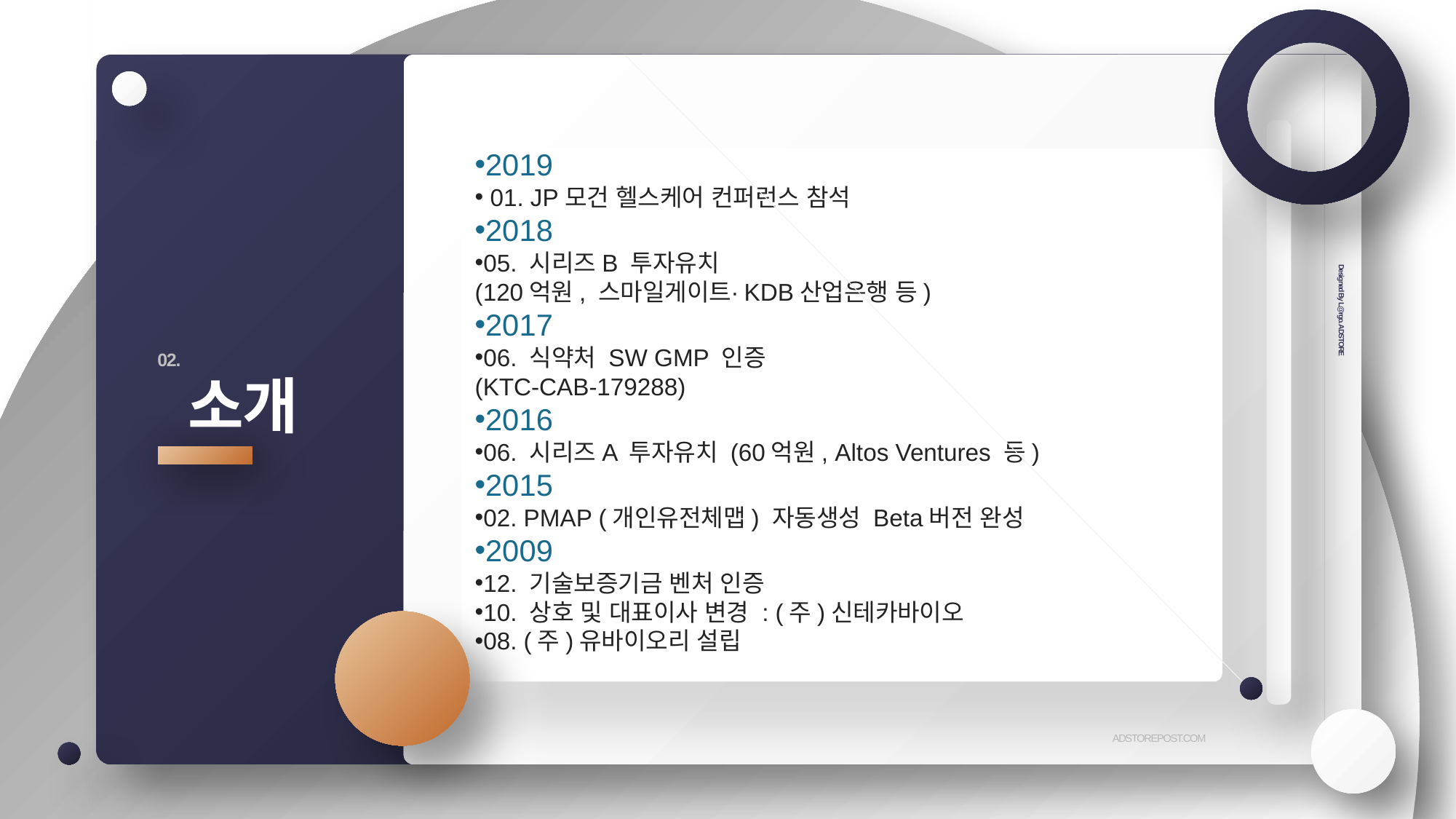

2019
 01. JP모건 헬스케어 컨퍼런스 참석
2018
05. 시리즈B 투자유치 
(120억원, 스마일게이트∙KDB산업은행 등)
2017
06. 식약처 SW GMP 인증 
(KTC-CAB-179288)
2016
06. 시리즈A 투자유치 (60억원, Altos Ventures 등)
2015
02. PMAP (개인유전체맵) 자동생성 Beta버전 완성
2009
12. 기술보증기금 벤처 인증
10. 상호 및 대표이사 변경 : (주)신테카바이오
08. (주)유바이오리 설립

02.
소개
Designed By L@rgo. ADSTORE

ADSTOREPOST.COM